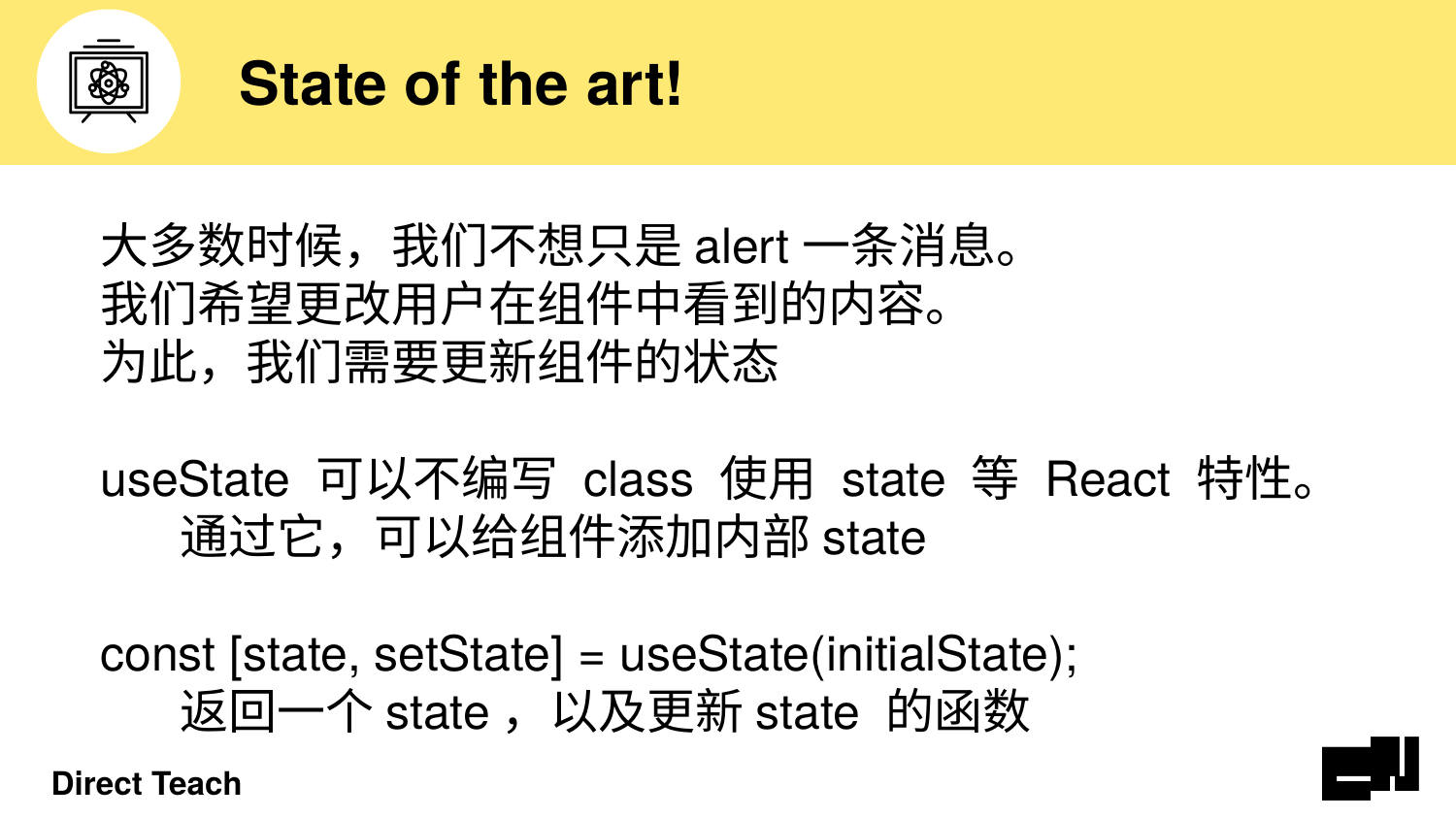

# State of the art!
大多数时候，我们不想只是alert一条消息。
我们希望更改用户在组件中看到的内容。
为此，我们需要更新组件的状态

useState 可以不编写 class 使用 state 等 React 特性。
     通过它，可以给组件添加内部state

const [state, setState] = useState(initialState);
     返回一个state，以及更新state 的函数